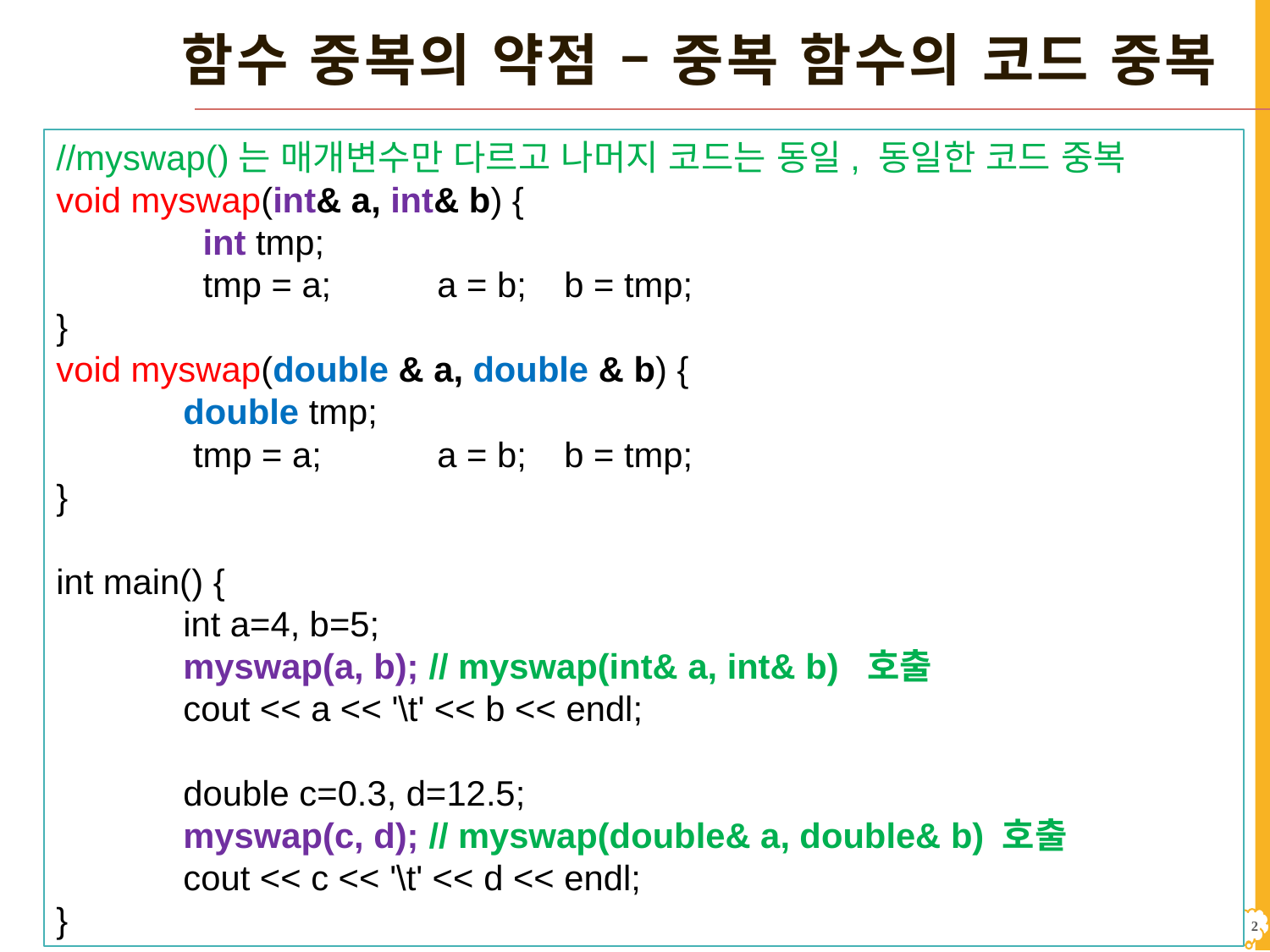

# 함수 중복의 약점 – 중복 함수의 코드 중복
//myswap()는 매개변수만 다르고 나머지 코드는 동일, 동일한 코드 중복
void myswap(int& a, int& b) {
	  int tmp;
	  tmp = a;  	a = b;  	b = tmp;
}
void myswap(double & a, double & b) {
	double tmp;
	 tmp = a;  	a = b;   	b = tmp;
}

int main() {
	int a=4, b=5;
	myswap(a, b); // myswap(int& a, int& b)  호출
	cout << a << '\t' << b << endl;

	double c=0.3, d=12.5;
	myswap(c, d); // myswap(double& a, double& b) 호출
	cout << c << '\t' << d << endl;
}
2